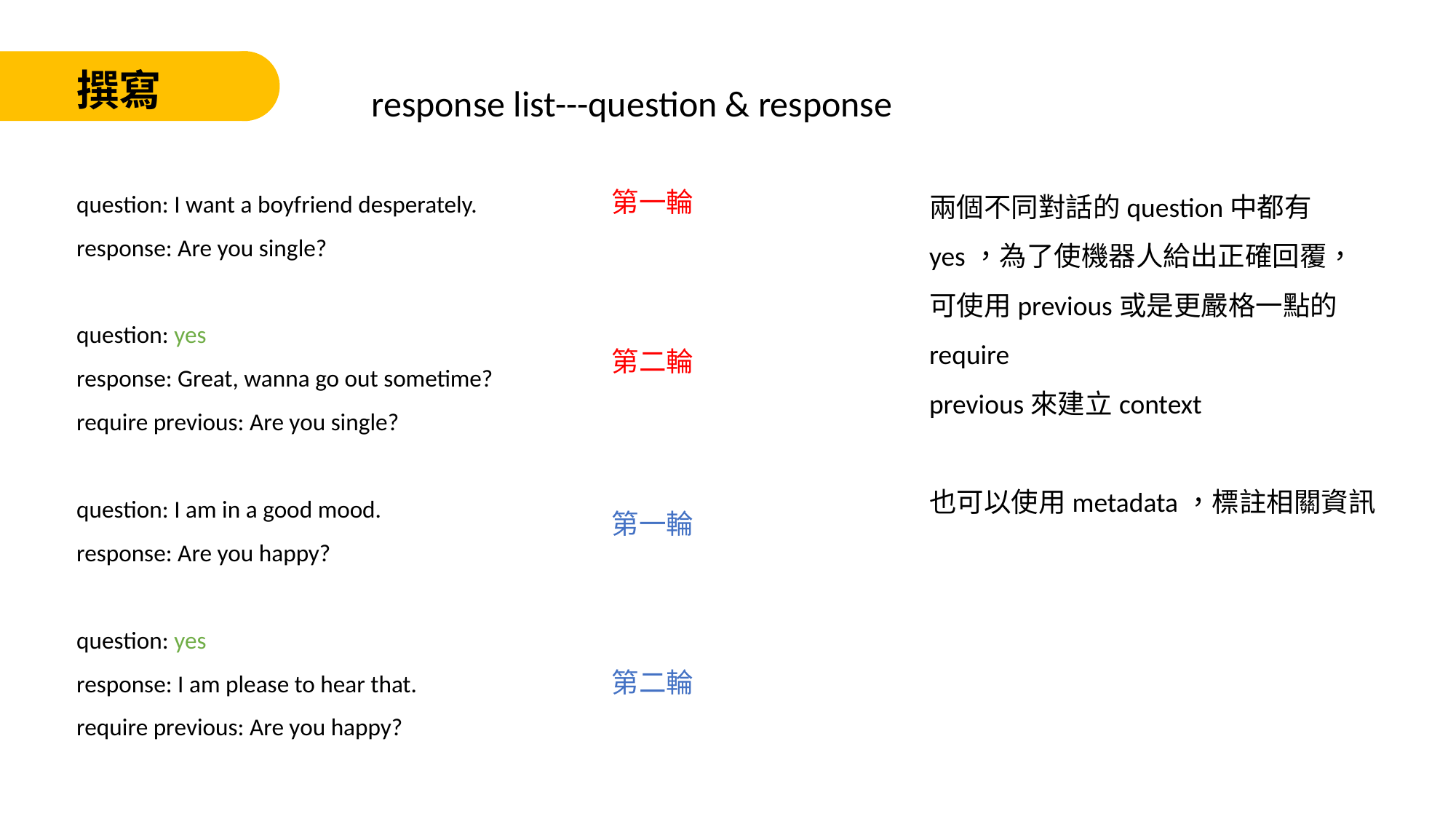

response list---question & response
撰寫
兩個不同對話的question中都有yes，為了使機器人給出正確回覆，可使用previous或是更嚴格一點的require
previous來建立context

也可以使用metadata，標註相關資訊
question: I want a boyfriend desperately.
response: Are you single?

question: yes
response: Great, wanna go out sometime?
require previous: Are you single?

question: I am in a good mood.
response: Are you happy?

question: yes
response: I am please to hear that.
require previous: Are you happy?
第一輪
第二輪
第一輪
第二輪